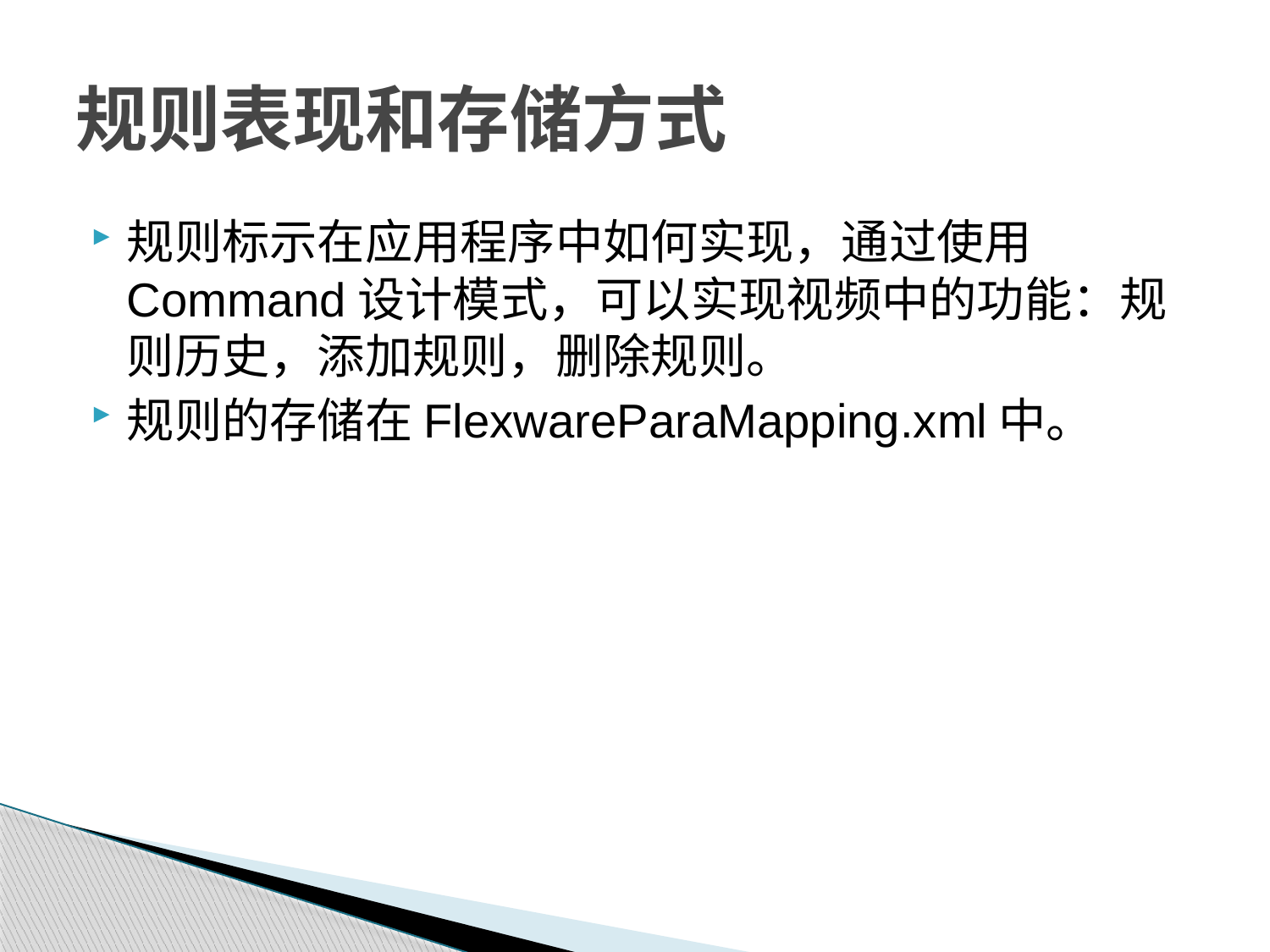

# 规则表现和存储方式
规则标示在应用程序中如何实现，通过使用Command设计模式，可以实现视频中的功能：规则历史，添加规则，删除规则。
规则的存储在FlexwareParaMapping.xml中。